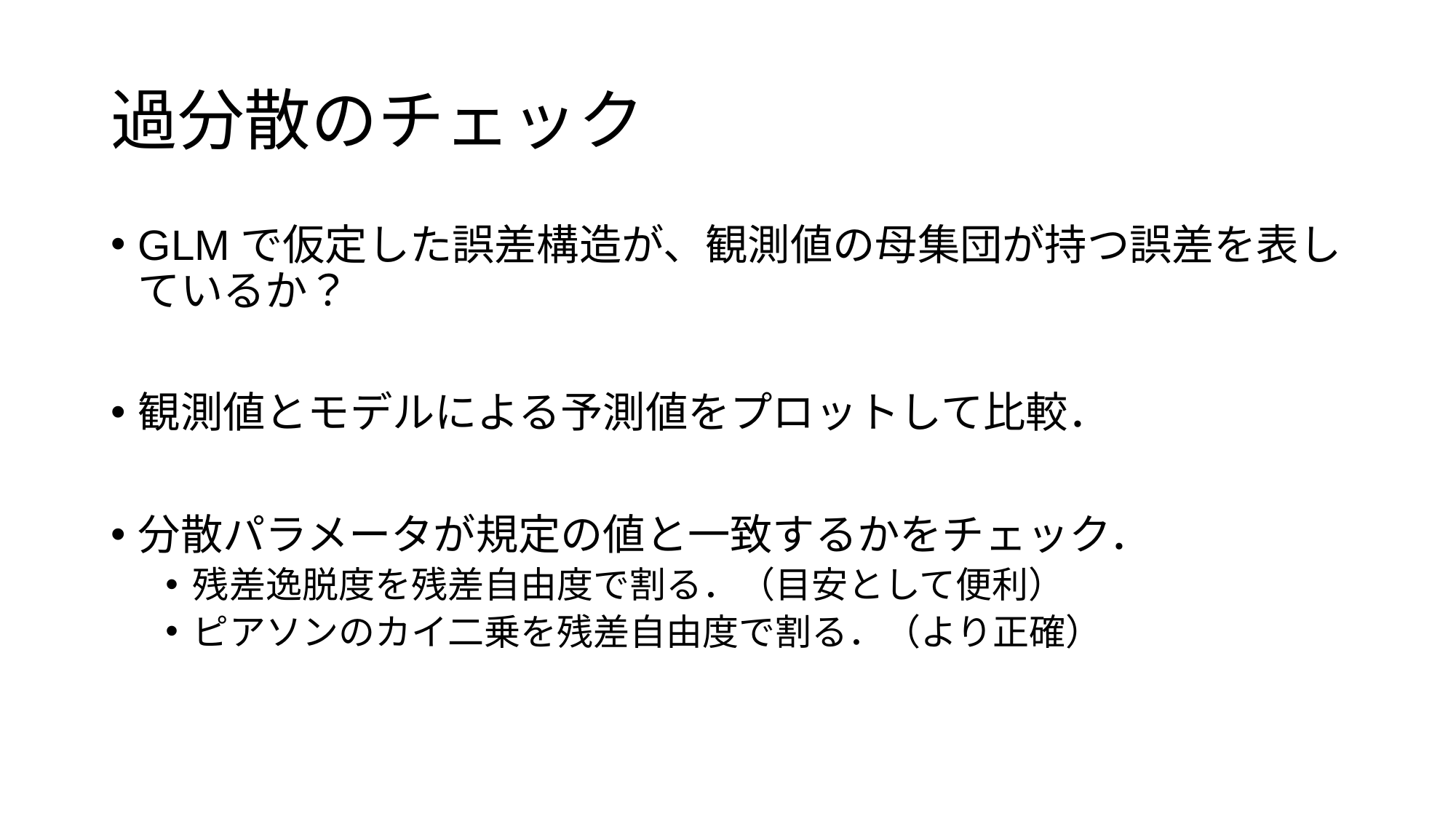

# 過分散のチェック
GLMで仮定した誤差構造が、観測値の母集団が持つ誤差を表しているか？

観測値とモデルによる予測値をプロットして比較．

分散パラメータが規定の値と一致するかをチェック．
残差逸脱度を残差自由度で割る．（目安として便利）
ピアソンのカイ二乗を残差自由度で割る．（より正確）